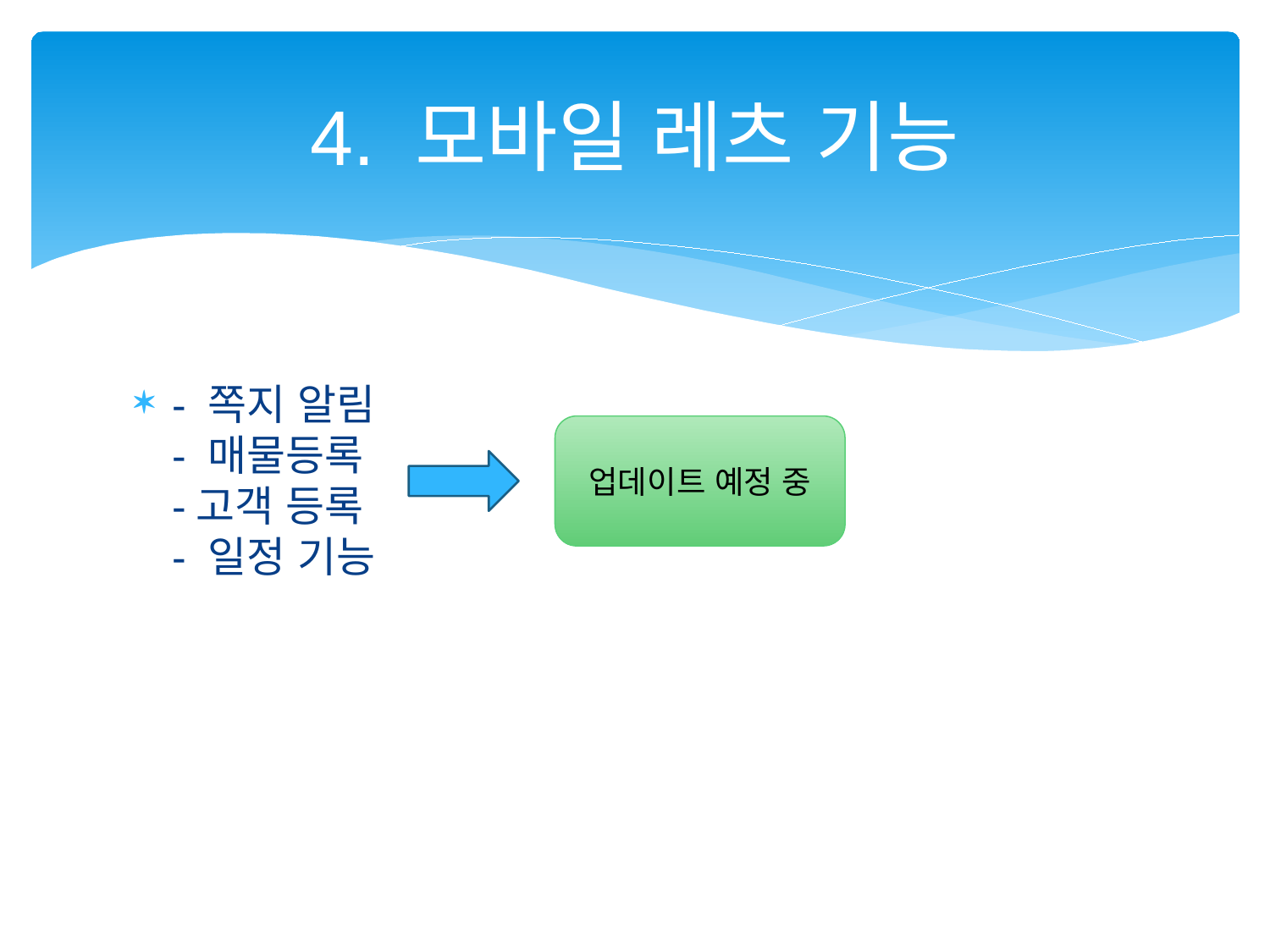

# 4. 모바일 레츠 기능
- 쪽지 알림
- 매물등록
-고객 등록
- 일정 기능
업데이트 예정 중